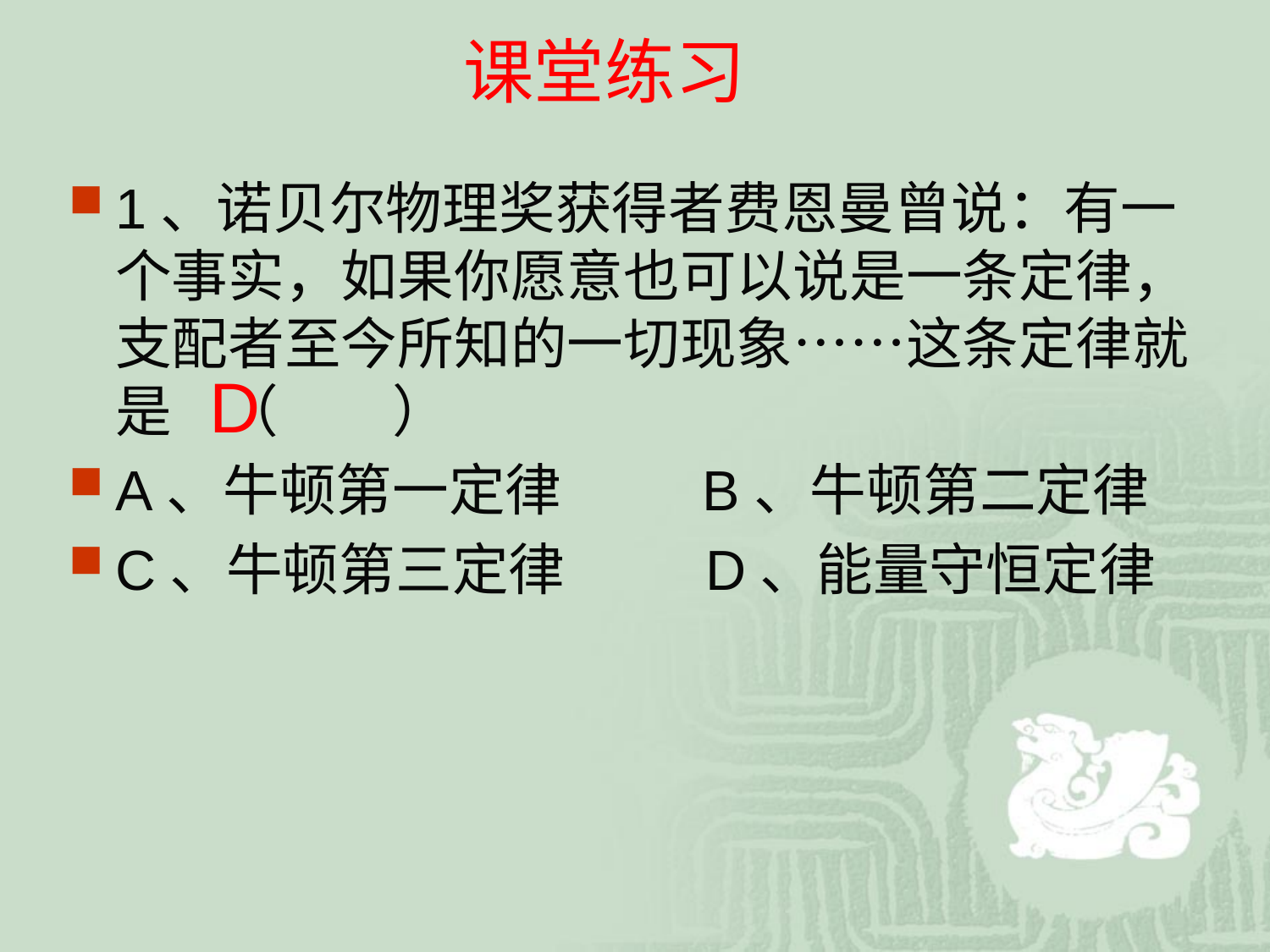

课堂练习
1、诺贝尔物理奖获得者费恩曼曾说：有一个事实，如果你愿意也可以说是一条定律，支配者至今所知的一切现象……这条定律就是    （         ）
A、牛顿第一定律          B、牛顿第二定律
C、牛顿第三定律          D、能量守恒定律
D